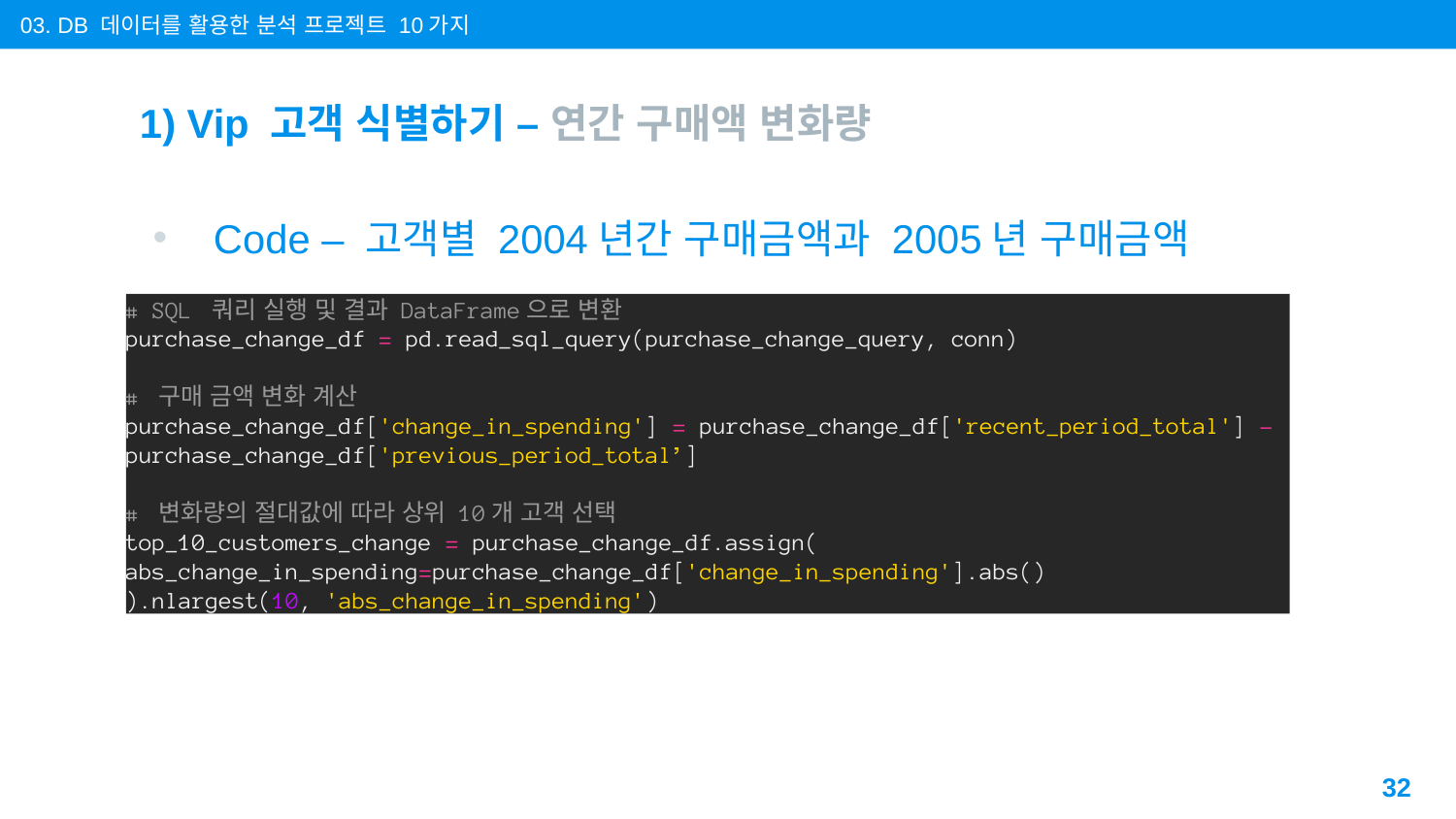

03. DB 데이터를 활용한 분석 프로젝트 10가지
# 1) Vip 고객 식별하기 – 연간 구매액 변화량
Code – 고객별 2004년간 구매금액과 2005년 구매금액

# SQL 쿼리 실행 및 결과 DataFrame으로 변환
purchase_change_df = pd.read_sql_query(purchase_change_query, conn)

# 구매 금액 변화 계산
purchase_change_df['change_in_spending'] = purchase_change_df['recent_period_total'] - purchase_change_df['previous_period_total’]

# 변화량의 절대값에 따라 상위 10개 고객 선택
top_10_customers_change = purchase_change_df.assign(
abs_change_in_spending=purchase_change_df['change_in_spending'].abs()
).nlargest(10, 'abs_change_in_spending')
32